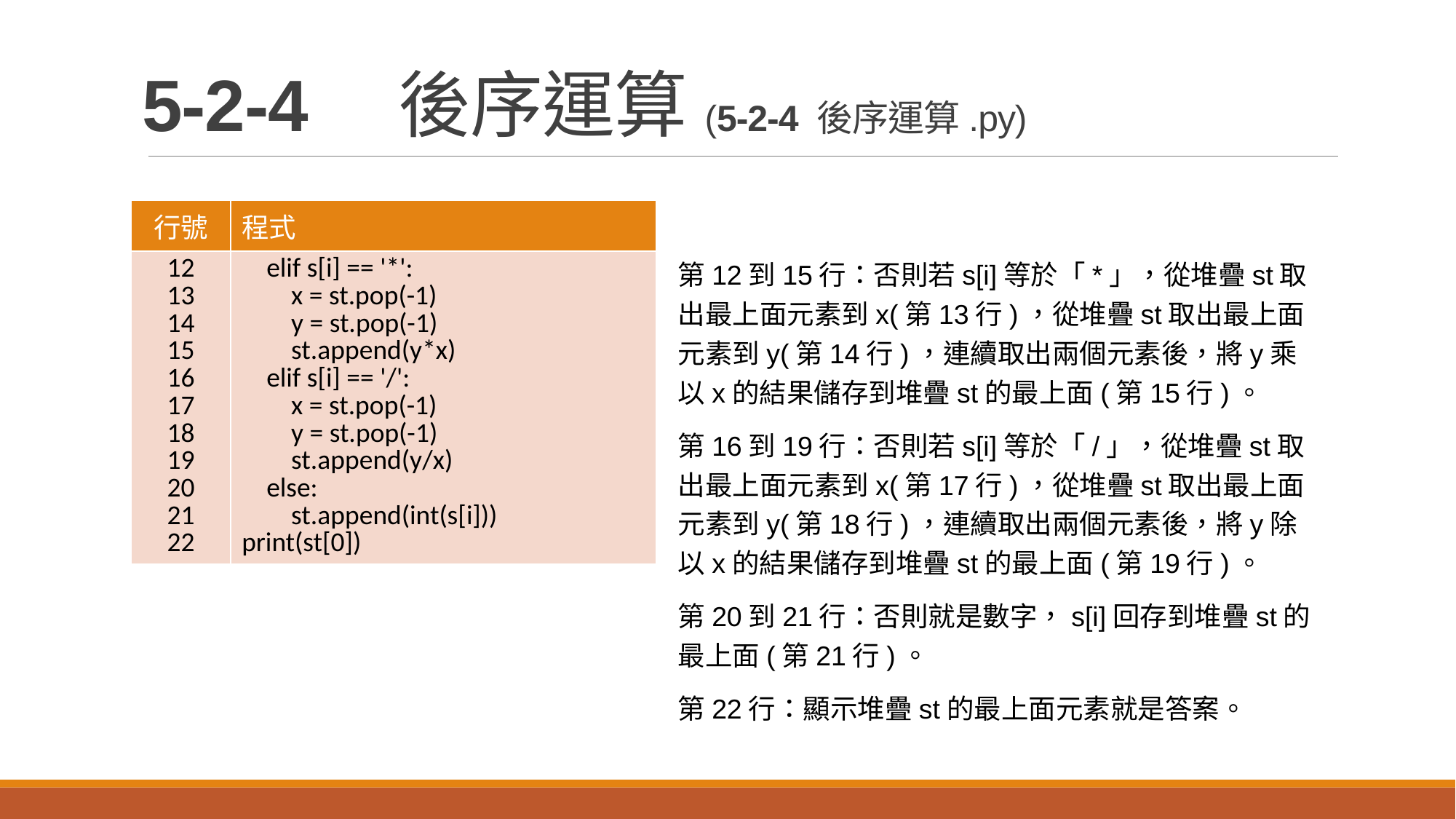

# 5-2-4　後序運算(5-2-4 後序運算.py)

| 行號 | 程式 |
| --- | --- |
| 12 13 14 15 16 17 18 19 20 21 22 | elif s[i] == '\*': x = st.pop(-1) y = st.pop(-1) st.append(y\*x) elif s[i] == '/': x = st.pop(-1) y = st.pop(-1) st.append(y/x) else: st.append(int(s[i])) print(st[0]) |
第12到15行：否則若s[i]等於「*」，從堆疊st取出最上面元素到x(第13行)，從堆疊st取出最上面元素到y(第14行)，連續取出兩個元素後，將y乘以x的結果儲存到堆疊st的最上面(第15行)。
第16到19行：否則若s[i]等於「/」，從堆疊st取出最上面元素到x(第17行)，從堆疊st取出最上面元素到y(第18行)，連續取出兩個元素後，將y除以x的結果儲存到堆疊st的最上面(第19行)。
第20到21行：否則就是數字，s[i]回存到堆疊st的最上面(第21行)。
第22行：顯示堆疊st的最上面元素就是答案。